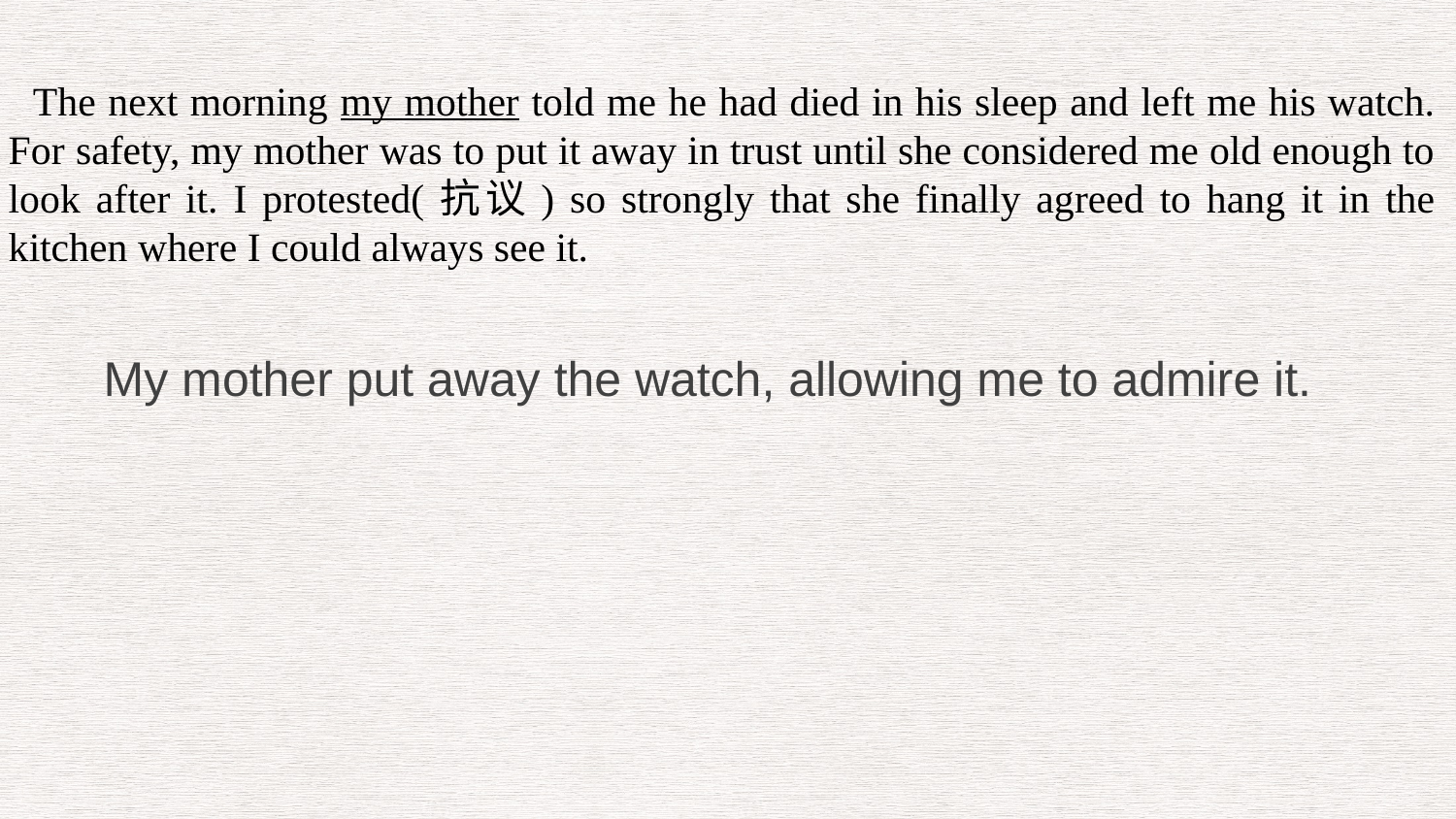

The next morning my mother told me he had died in his sleep and left me his watch. For safety, my mother was to put it away in trust until she considered me old enough to look after it. I protested(抗议) so strongly that she finally agreed to hang it in the kitchen where I could always see it.

My mother put away the watch, allowing me to admire it.